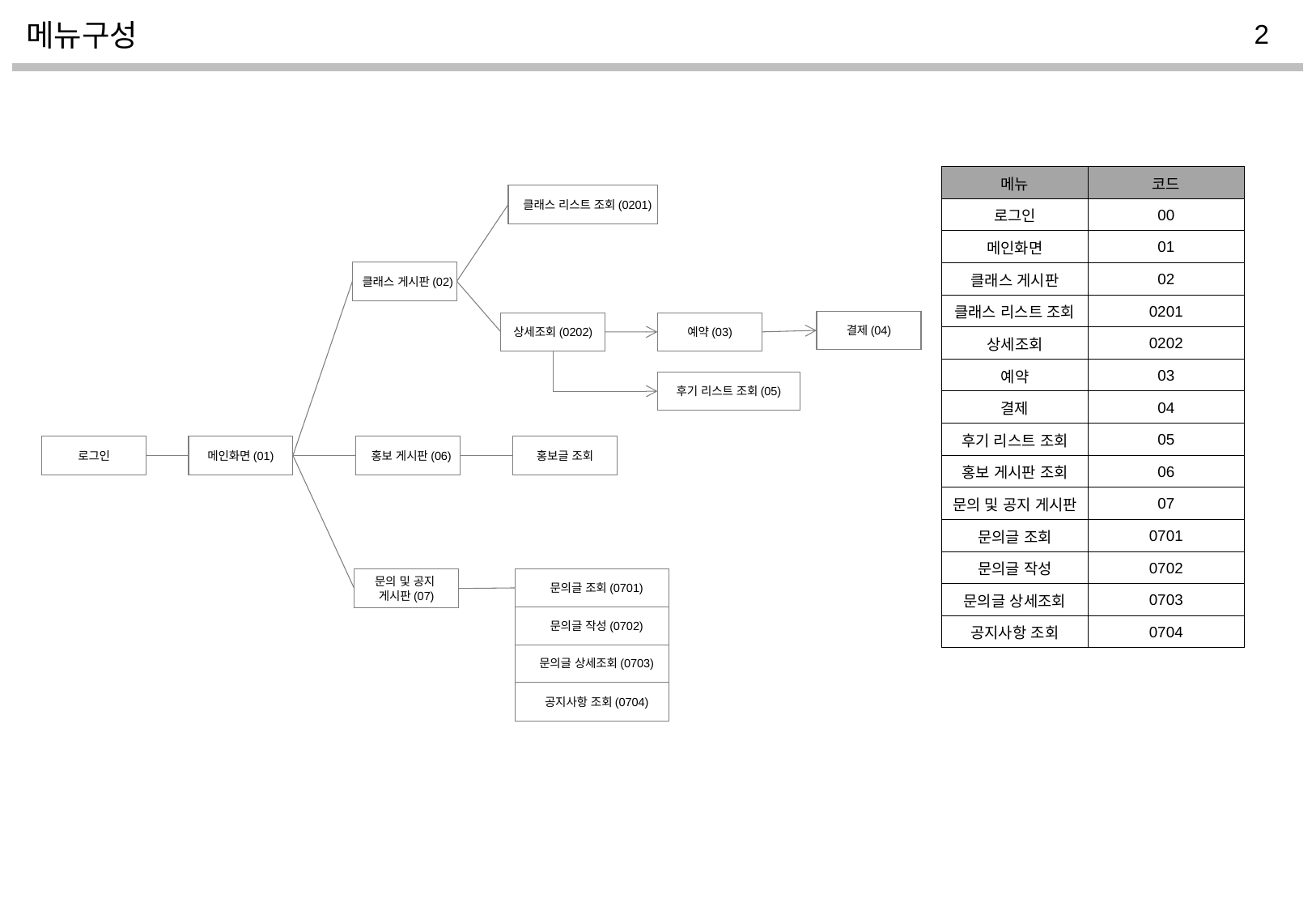

메뉴구성

| 메뉴 | 코드 |
| --- | --- |
| 로그인 | 00 |
| 메인화면 | 01 |
| 클래스 게시판 | 02 |
| 클래스 리스트 조회 | 0201 |
| 상세조회 | 0202 |
| 예약 | 03 |
| 결제 | 04 |
| 후기 리스트 조회 | 05 |
| 홍보 게시판 조회 | 06 |
| 문의 및 공지 게시판 | 07 |
| 문의글 조회 | 0701 |
| 문의글 작성 | 0702 |
| 문의글 상세조회 | 0703 |
| 공지사항 조회 | 0704 |
  클래스 리스트 조회(0201)
 클래스 게시판(02)
결제(04)
예약(03)
상세조회(0202)
후기 리스트 조회(05)
로그인
메인화면(01)
 홍보 게시판(06)
홍보글 조회
  문의글 조회(0701)
문의 및 공지
게시판(07)
  문의글 작성(0702)
  문의글 상세조회(0703)
  공지사항 조회(0704)